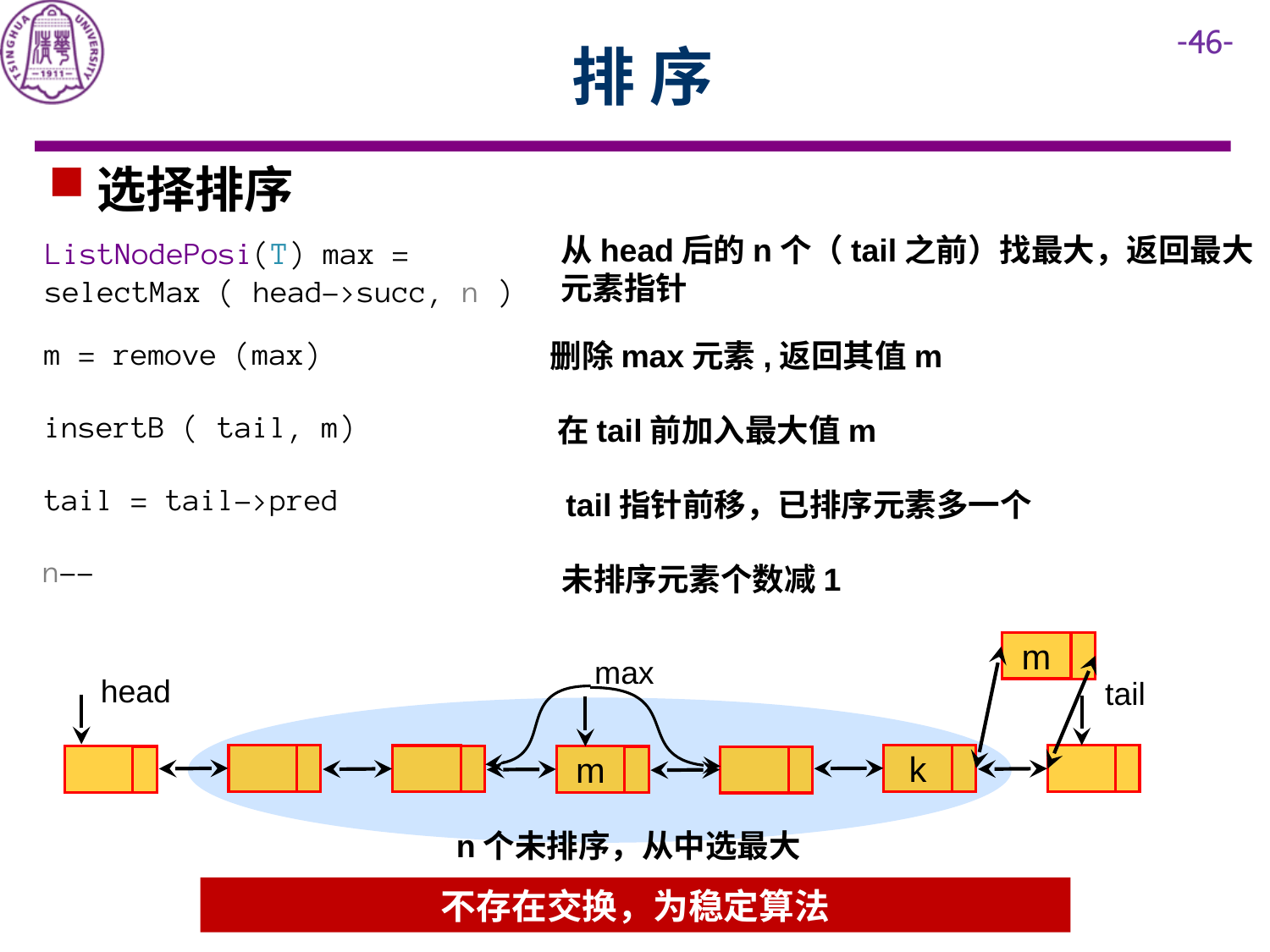

# 排 序
选择排序
从head后的n个（tail之前）找最大，返回最大元素指针
ListNodePosi(T) max =
selectMax ( head->succ, n )
m = remove (max)
删除max元素,返回其值m
insertB ( tail, m)
在tail前加入最大值m
tail = tail->pred
tail指针前移，已排序元素多一个
n--
未排序元素个数减1
m

max
head
tail

k

m

n个未排序，从中选最大
不存在交换，为稳定算法